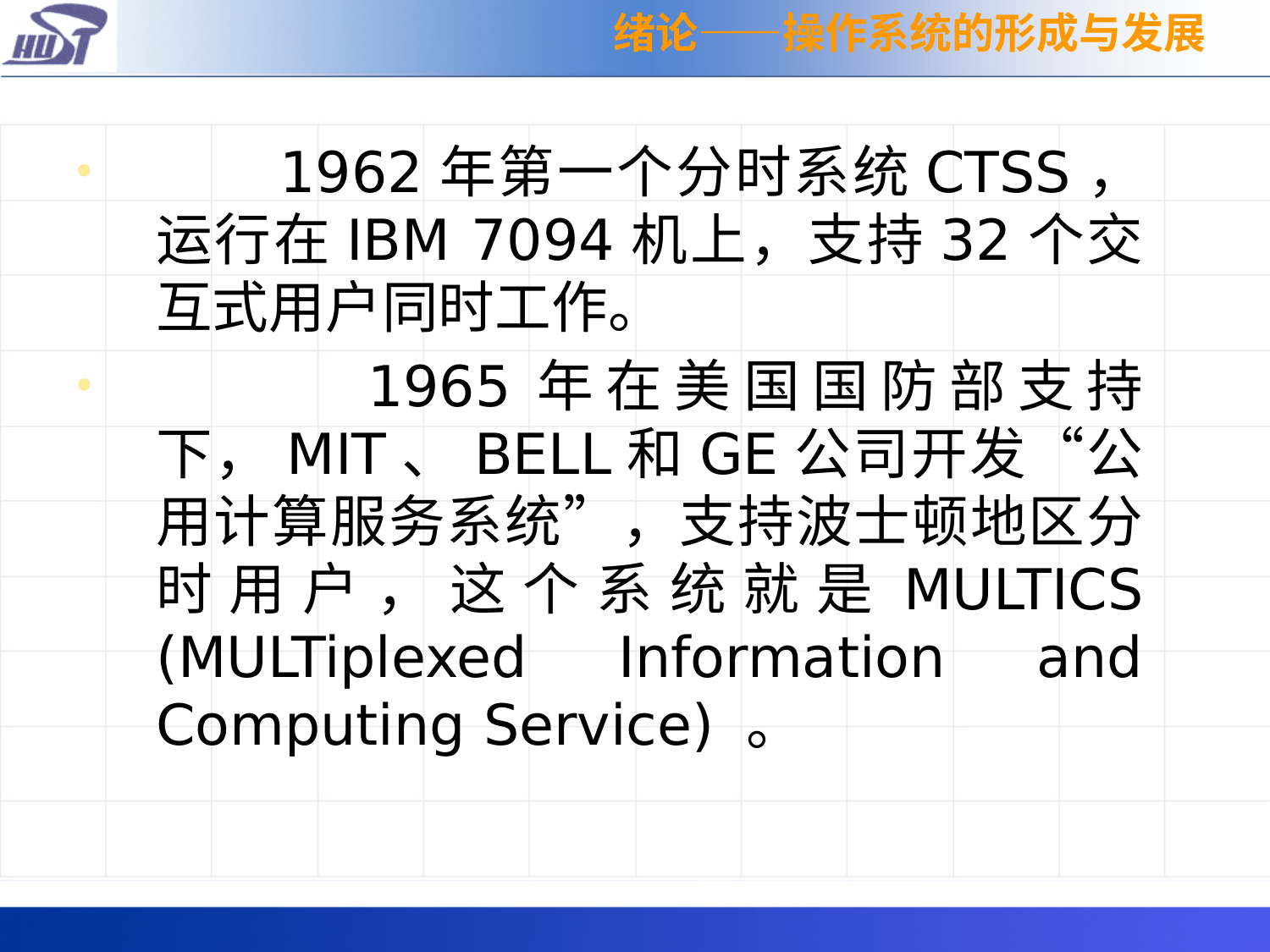

绪论——操作系统的形成与发展
      1962年第一个分时系统CTSS，运行在IBM 7094机上，支持32个交互式用户同时工作。
       1965年在美国国防部支持下，MIT、BELL和GE公司开发“公用计算服务系统”，支持波士顿地区分时用户，这个系统就是MULTICS (MULTiplexed Information and Computing Service) 。